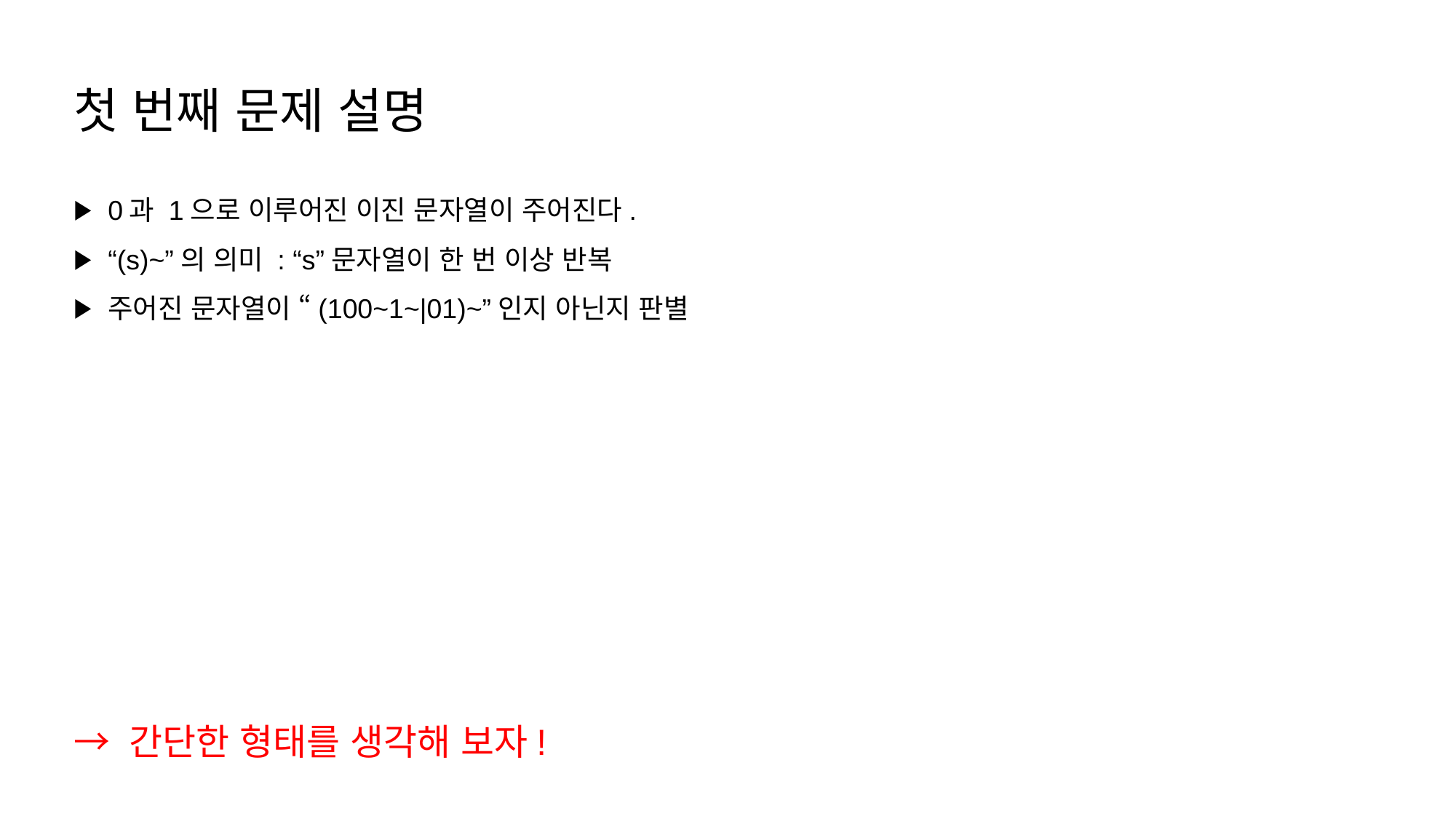

첫 번째 문제 설명
0과 1으로 이루어진 이진 문자열이 주어진다.
“(s)~”의 의미 : “s”문자열이 한 번 이상 반복
주어진 문자열이 “(100~1~|01)~”인지 아닌지 판별
→ 간단한 형태를 생각해 보자!